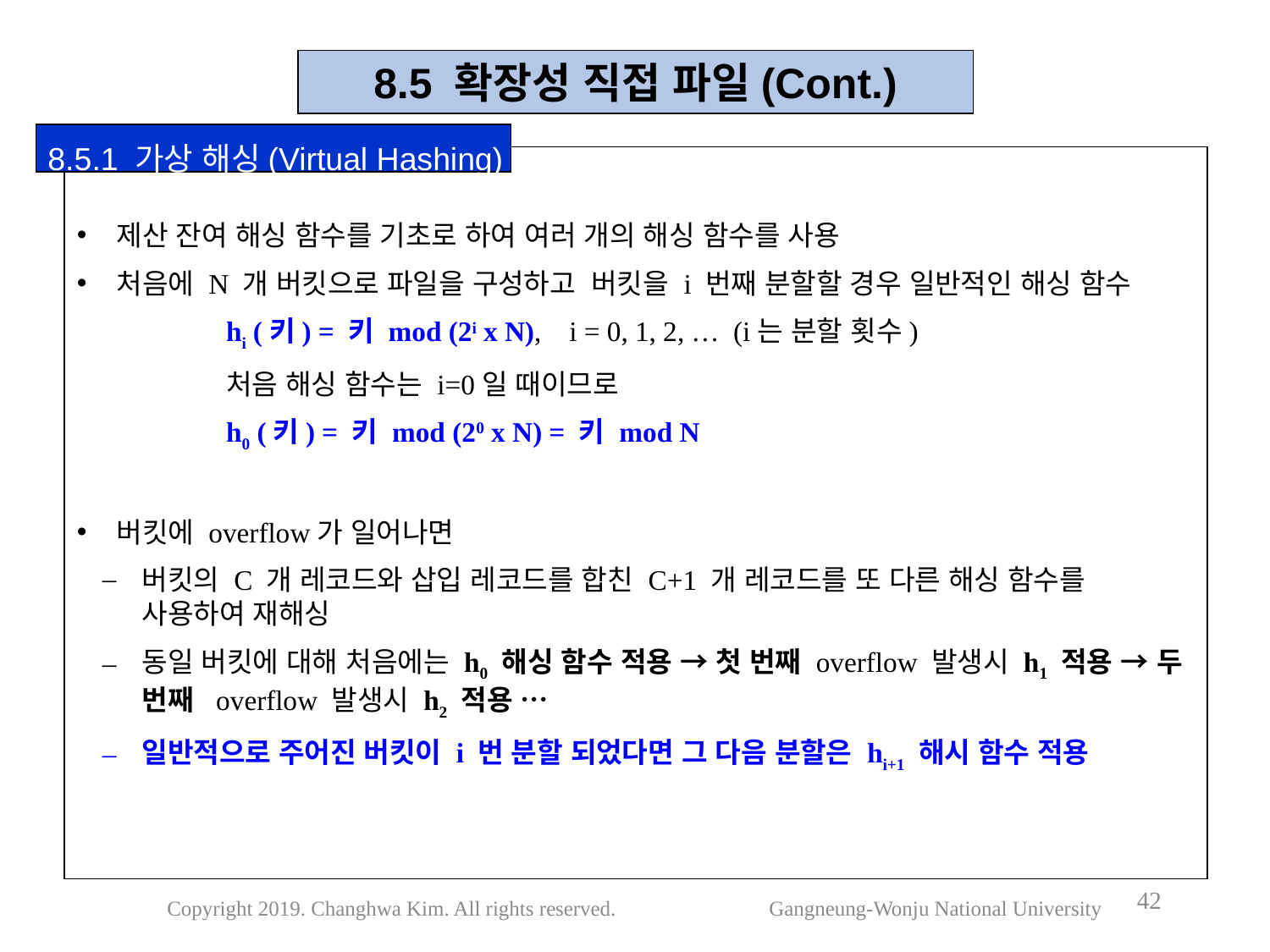

8.5 확장성 직접 파일(Cont.)
8.5.1 가상 해싱(Virtual Hashing)

제산 잔여 해싱 함수를 기초로 하여 여러 개의 해싱 함수를 사용
처음에 N 개 버킷으로 파일을 구성하고  버킷을 i 번째 분할할 경우 일반적인 해싱 함수
hi (키) = 키 mod (2i х N),    i = 0, 1, 2, …  (i는 분할 횟수)
처음 해싱 함수는 i=0일 때이므로
h0 (키) = 키 mod (20 х N) = 키 mod N

버킷에 overflow가 일어나면
버킷의 C 개 레코드와 삽입 레코드를 합친 C+1 개 레코드를 또 다른 해싱 함수를 사용하여 재해싱
동일 버킷에 대해 처음에는 h0 해싱 함수 적용 → 첫 번째 overflow 발생시 h1 적용 → 두 번째  overflow 발생시 h2 적용 …
일반적으로 주어진 버킷이 i 번 분할 되었다면 그 다음 분할은 hi+1 해시 함수 적용

42
Copyright 2019. Changhwa Kim. All rights reserved.                             Gangneung-Wonju National University